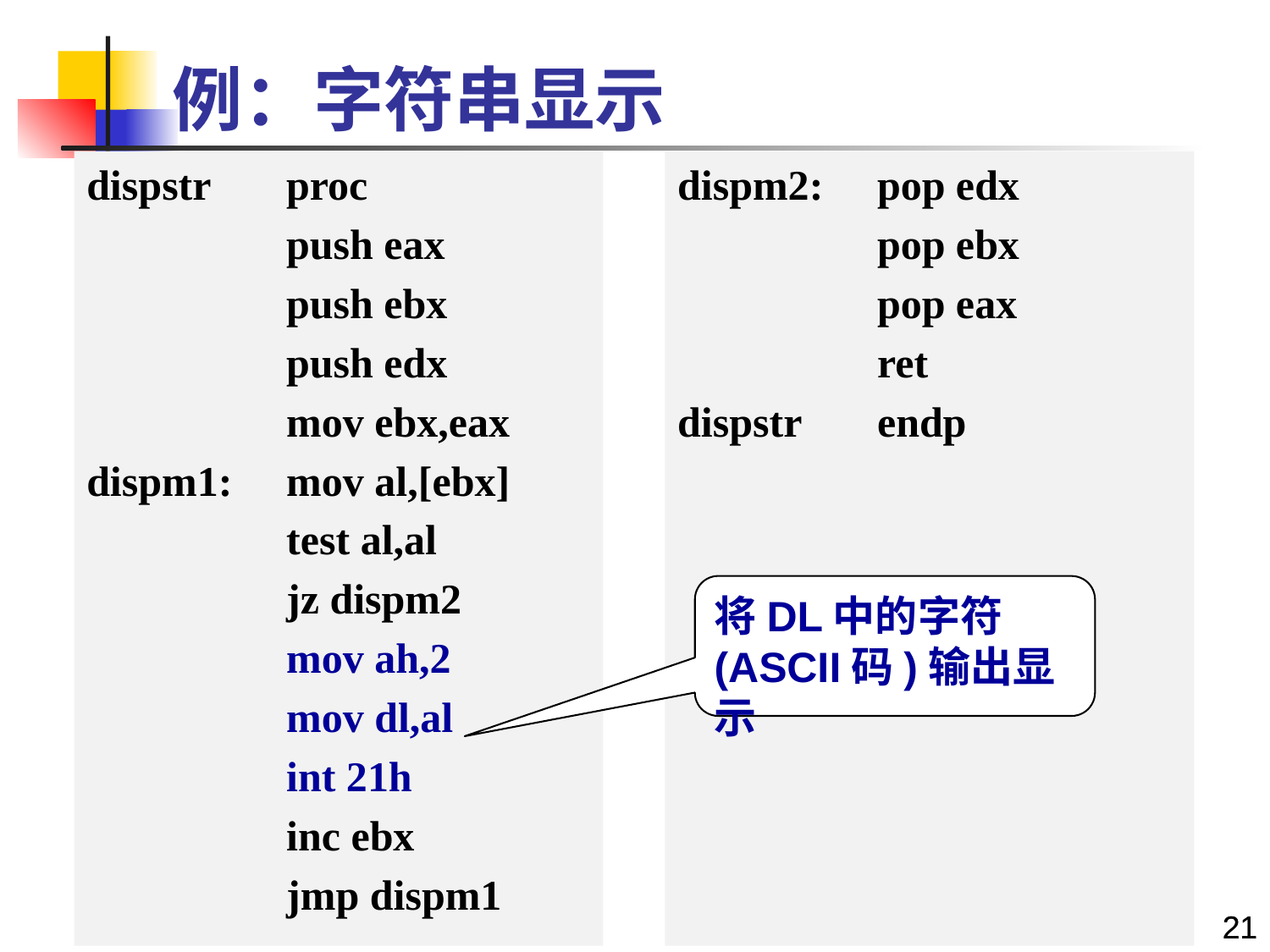

# 例：字符串显示
dispstr	proc
	push eax
	push ebx
	push edx
	mov ebx,eax
dispm1:	mov al,[ebx]
	test al,al
	jz dispm2
	mov ah,2
	mov dl,al
	int 21h
	inc ebx
	jmp dispm1
dispm2:	pop edx
	pop ebx
	pop eax
	ret
dispstr 	endp

将DL中的字符(ASCII码)输出显示